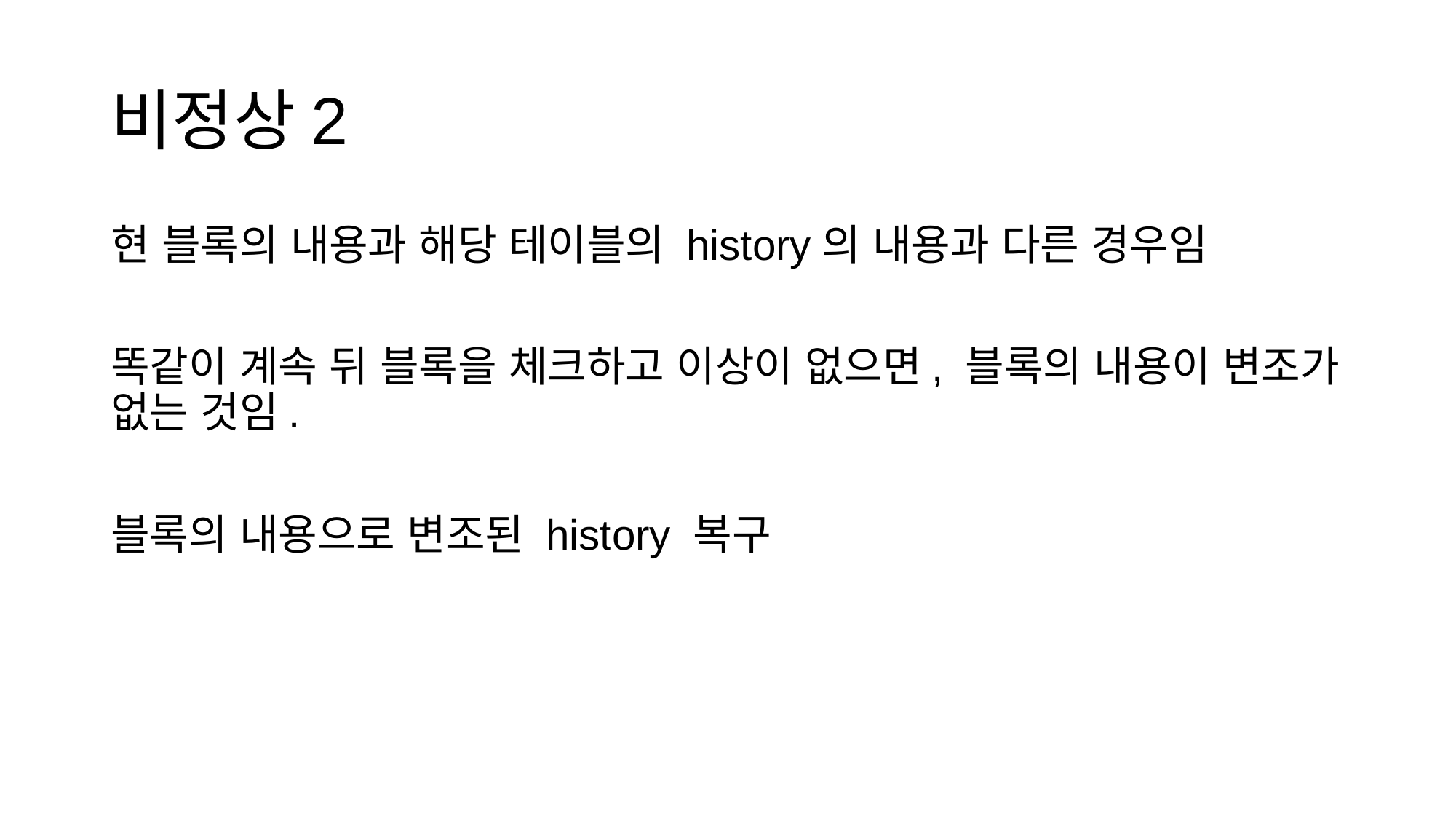

# 비정상2
현 블록의 내용과 해당 테이블의 history의 내용과 다른 경우임

똑같이 계속 뒤 블록을 체크하고 이상이 없으면, 블록의 내용이 변조가 없는 것임.

블록의 내용으로 변조된 history 복구